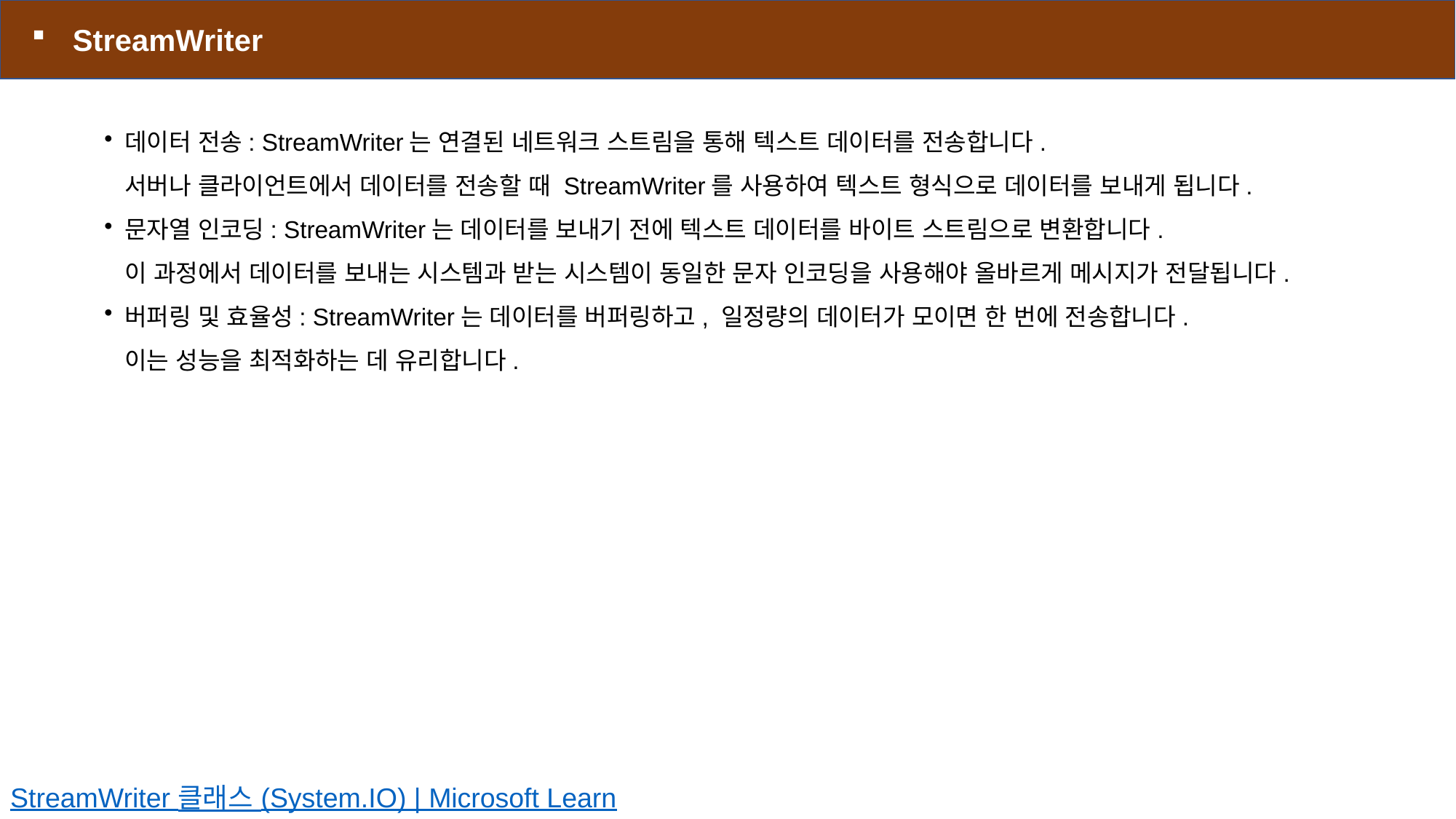

StreamWriter
데이터 전송: StreamWriter는 연결된 네트워크 스트림을 통해 텍스트 데이터를 전송합니다.
서버나 클라이언트에서 데이터를 전송할 때 StreamWriter를 사용하여 텍스트 형식으로 데이터를 보내게 됩니다.
문자열 인코딩: StreamWriter는 데이터를 보내기 전에 텍스트 데이터를 바이트 스트림으로 변환합니다.
이 과정에서 데이터를 보내는 시스템과 받는 시스템이 동일한 문자 인코딩을 사용해야 올바르게 메시지가 전달됩니다.
버퍼링 및 효율성: StreamWriter는 데이터를 버퍼링하고, 일정량의 데이터가 모이면 한 번에 전송합니다.
이는 성능을 최적화하는 데 유리합니다.
StreamWriter 클래스 (System.IO) | Microsoft Learn